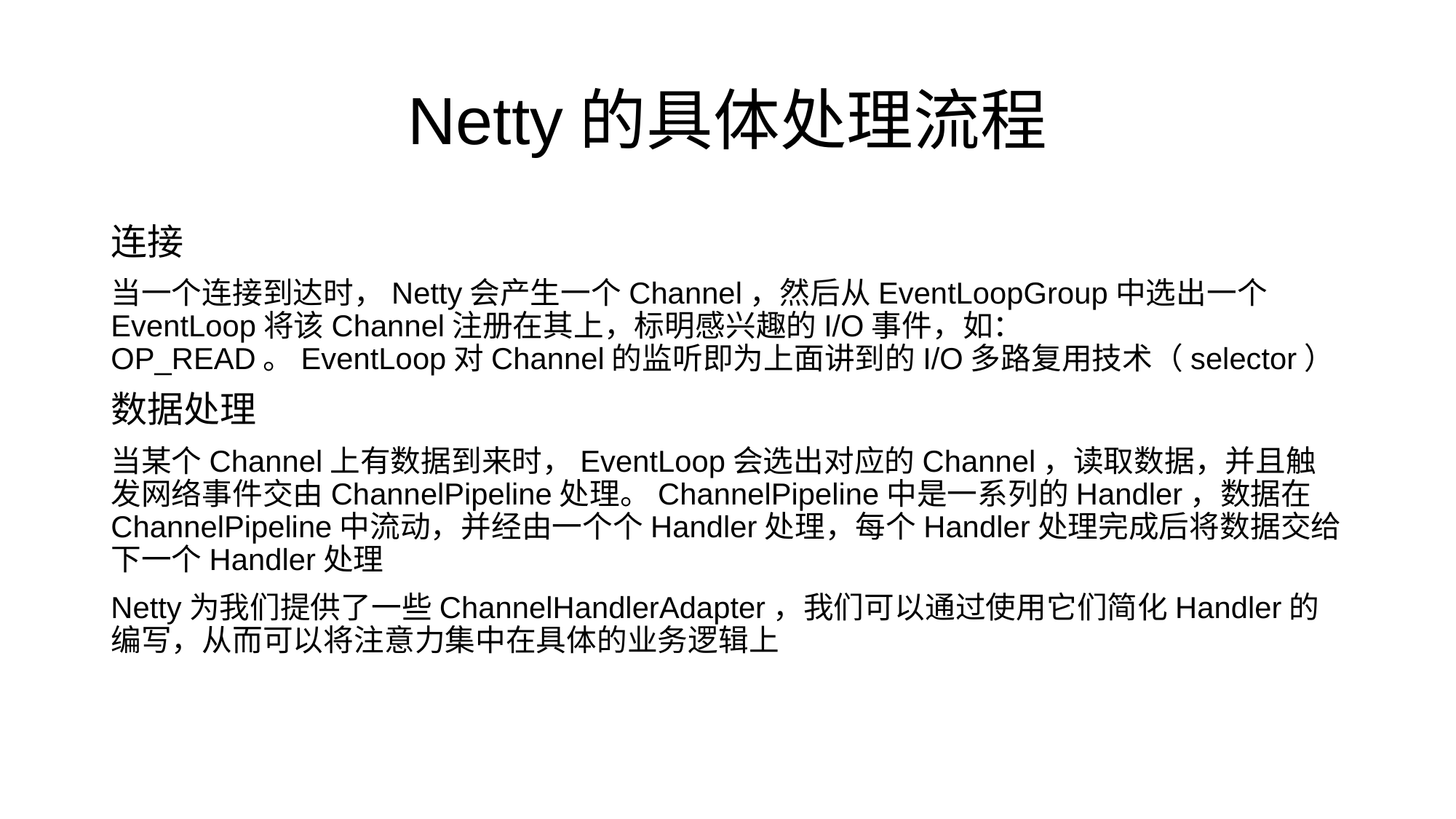

# Netty的具体处理流程
连接
当一个连接到达时，Netty会产生一个Channel，然后从EventLoopGroup中选出一个EventLoop将该Channel注册在其上，标明感兴趣的I/O事件，如：OP_READ。EventLoop对Channel的监听即为上面讲到的I/O多路复用技术（selector）
数据处理
当某个Channel上有数据到来时，EventLoop会选出对应的Channel，读取数据，并且触发网络事件交由ChannelPipeline处理。ChannelPipeline中是一系列的Handler，数据在ChannelPipeline中流动，并经由一个个Handler处理，每个Handler处理完成后将数据交给下一个Handler处理
Netty为我们提供了一些ChannelHandlerAdapter，我们可以通过使用它们简化Handler的编写，从而可以将注意力集中在具体的业务逻辑上